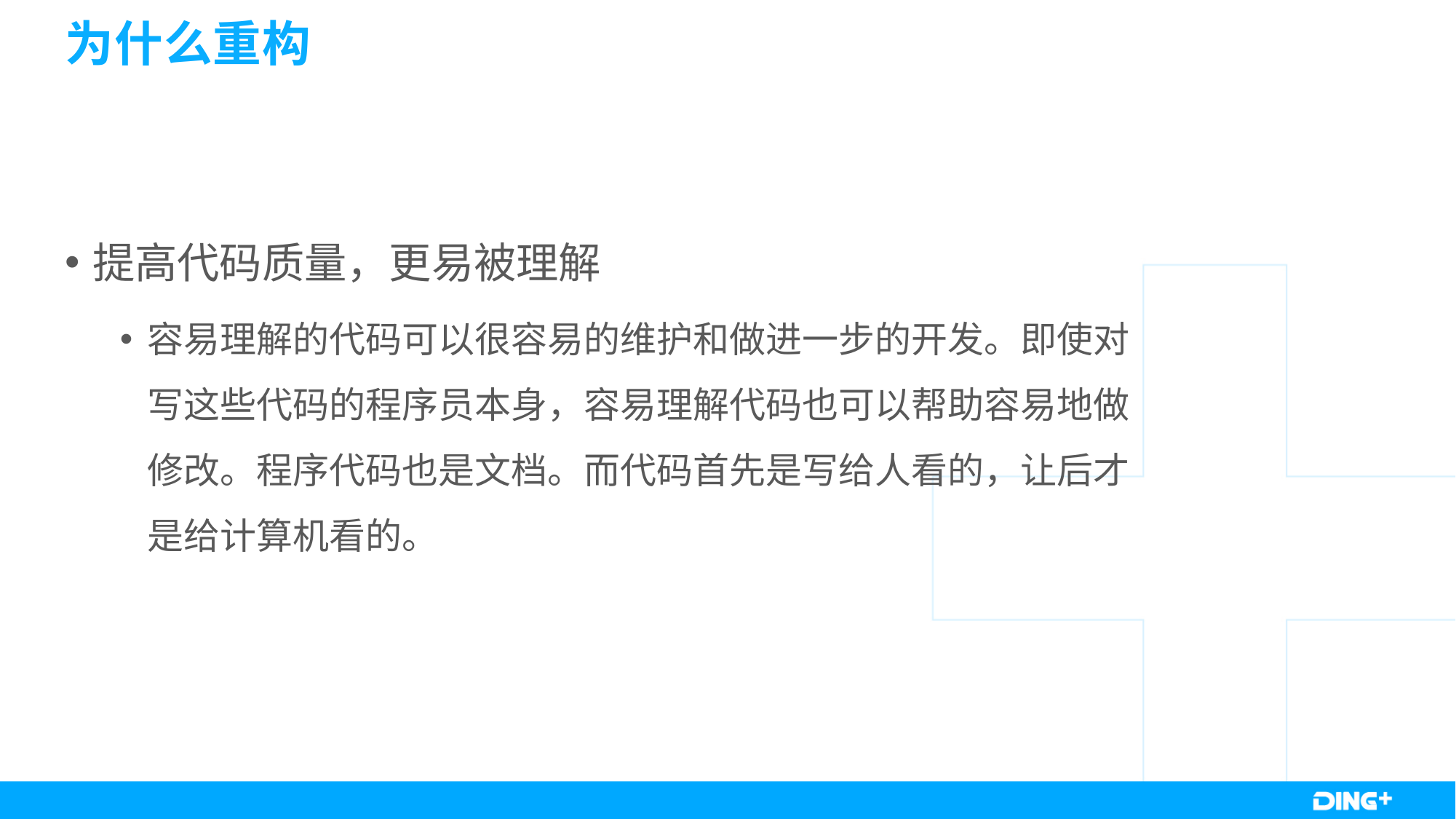

# 为什么重构
提高代码质量，更易被理解
容易理解的代码可以很容易的维护和做进一步的开发。即使对写这些代码的程序员本身，容易理解代码也可以帮助容易地做修改。程序代码也是文档。而代码首先是写给人看的，让后才是给计算机看的。